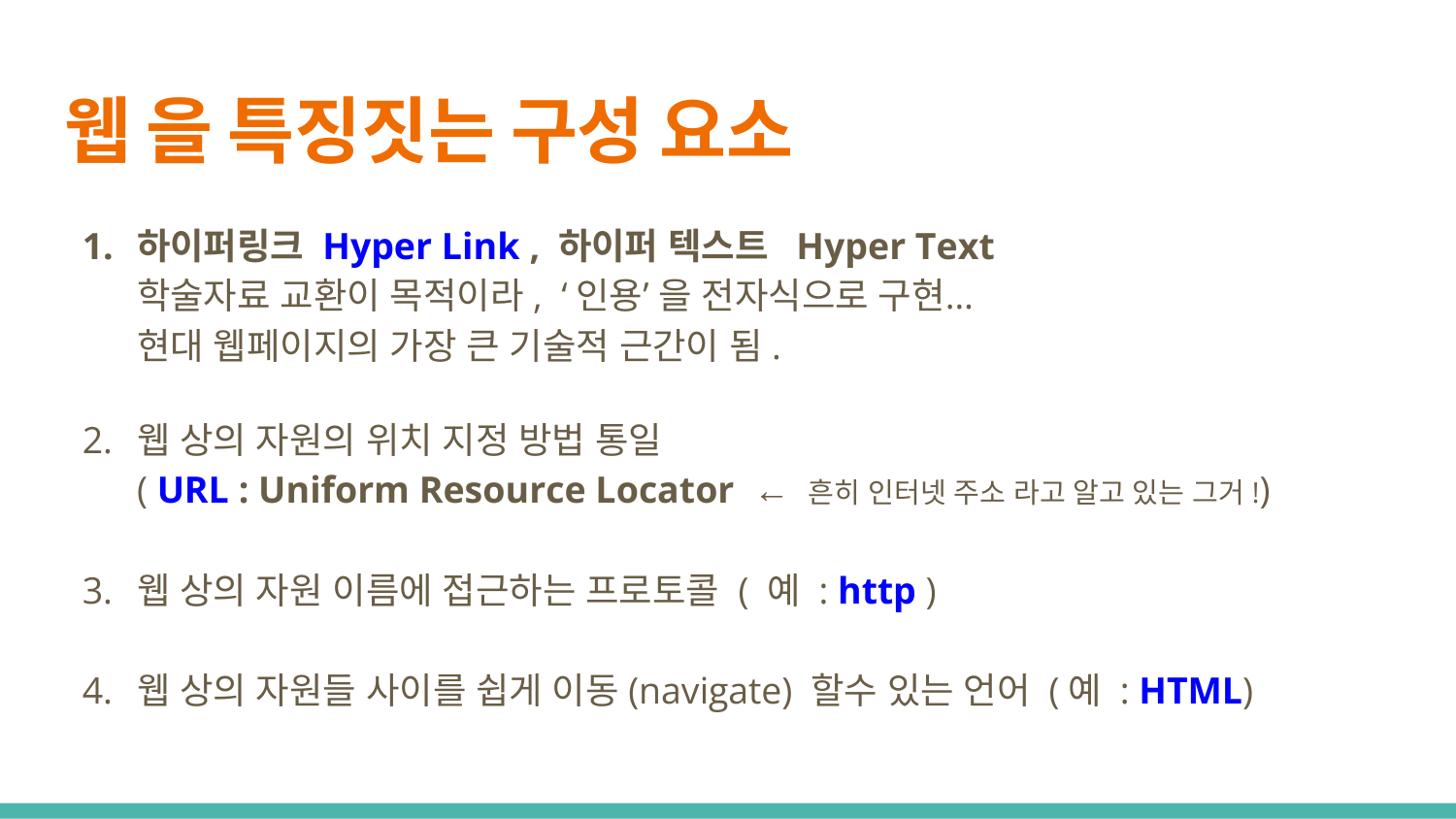

# 웹 을 특징짓는 구성 요소
하이퍼링크 Hyper Link , 하이퍼 텍스트  Hyper Text
학술자료 교환이 목적이라,  ‘인용’ 을 전자식으로 구현…
현대 웹페이지의 가장 큰 기술적 근간이 됨.
웹 상의 자원의 위치 지정 방법 통일
( URL : Uniform Resource Locator  ← 흔히 인터넷 주소 라고 알고 있는 그거!)
웹 상의 자원 이름에 접근하는 프로토콜 ( 예 : http )
웹 상의 자원들 사이를 쉽게 이동(navigate) 할수 있는 언어 (예 : HTML)